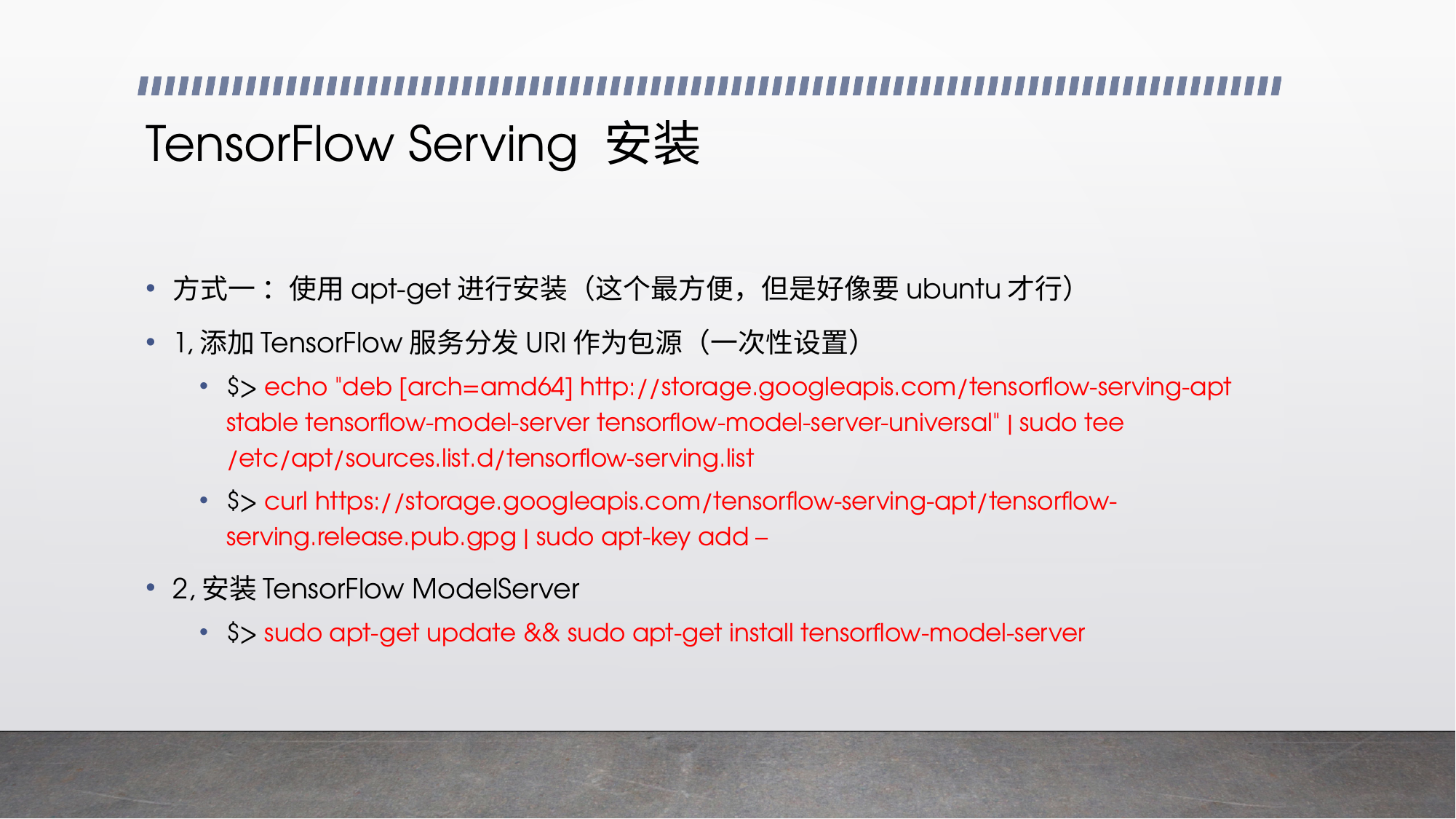

# TensorFlow Serving 安装
方式一 ：使用apt-get进行安装（这个最方便，但是好像要ubuntu才行）
1,添加TensorFlow服务分发URI作为包源（一次性设置）
$> echo "deb [arch=amd64] http://storage.googleapis.com/tensorflow-serving-apt stable tensorflow-model-server tensorflow-model-server-universal" | sudo tee /etc/apt/sources.list.d/tensorflow-serving.list
$> curl https://storage.googleapis.com/tensorflow-serving-apt/tensorflow-serving.release.pub.gpg | sudo apt-key add –
2,安装TensorFlow ModelServer
$> sudo apt-get update && sudo apt-get install tensorflow-model-server